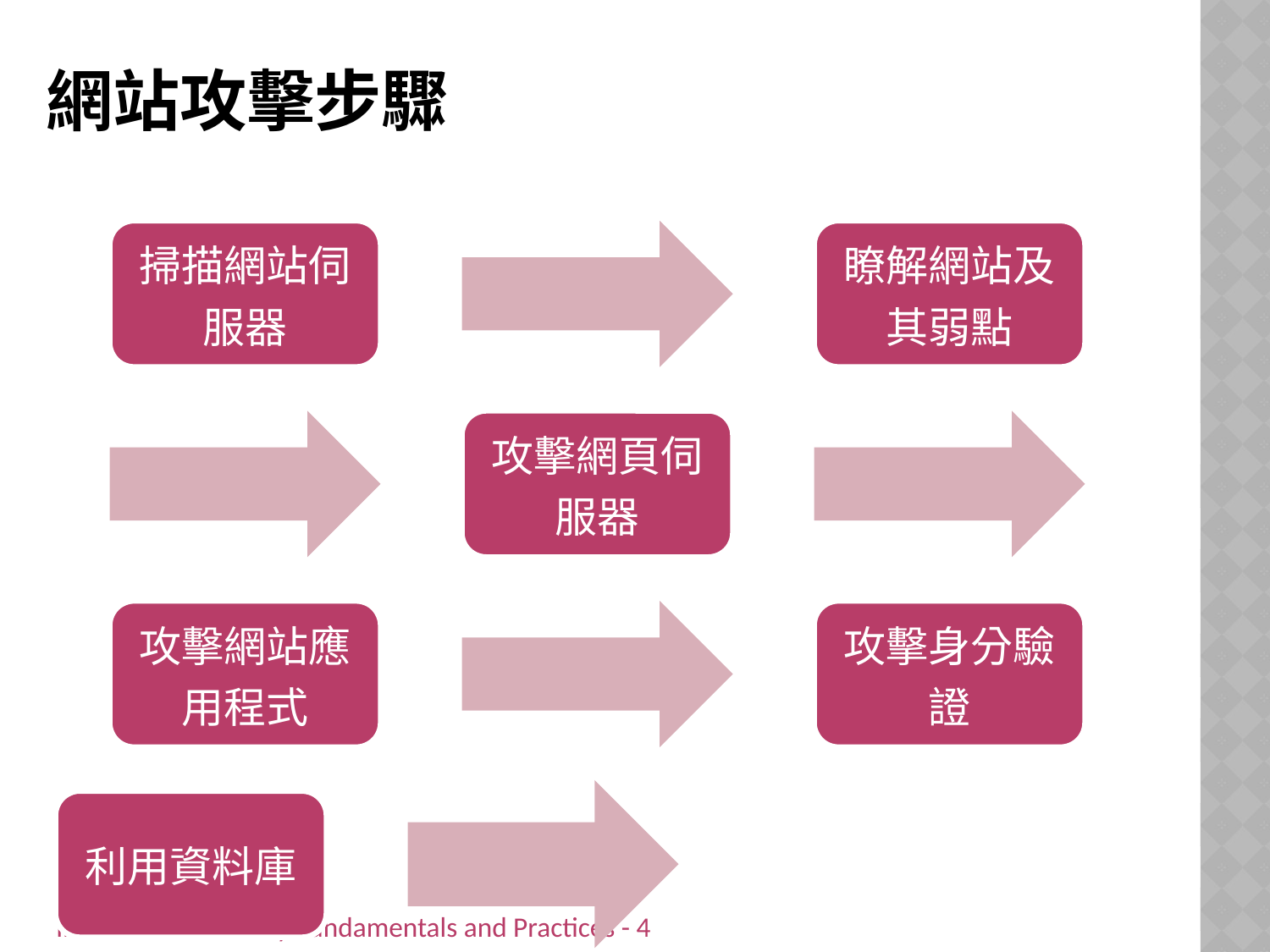

# 網站攻擊步驟
掃描網站伺服器
瞭解網站及其弱點
攻擊網頁伺服器
攻擊網站應用程式
攻擊身分驗證
利用資料庫